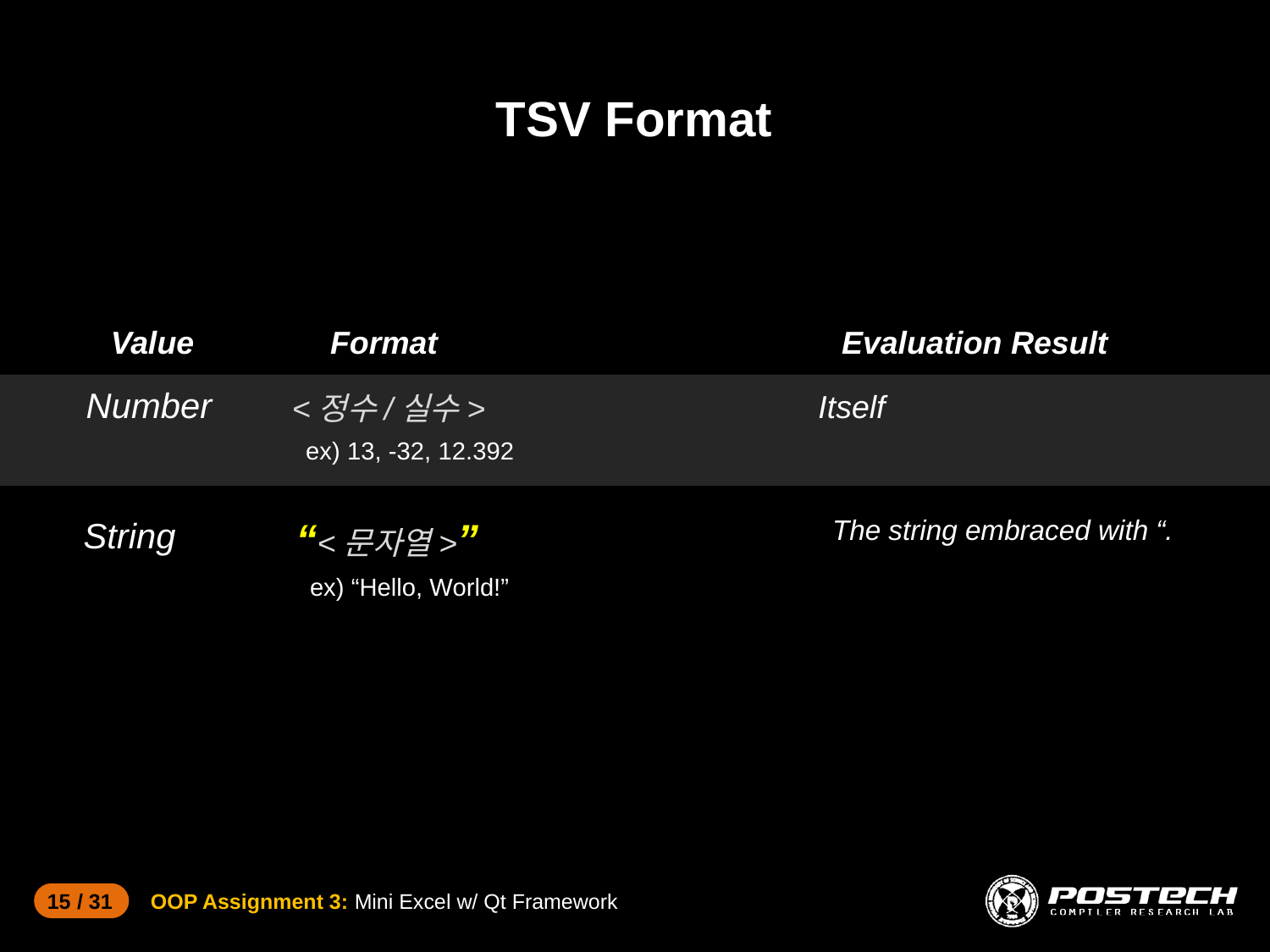

# TSV Format
Value
Format
Evaluation Result

Number
Itself
<정수/실수>
  ex) 13, -32, 12.392
“<문자열>”
  ex) “Hello, World!”
The string embraced with “.
String